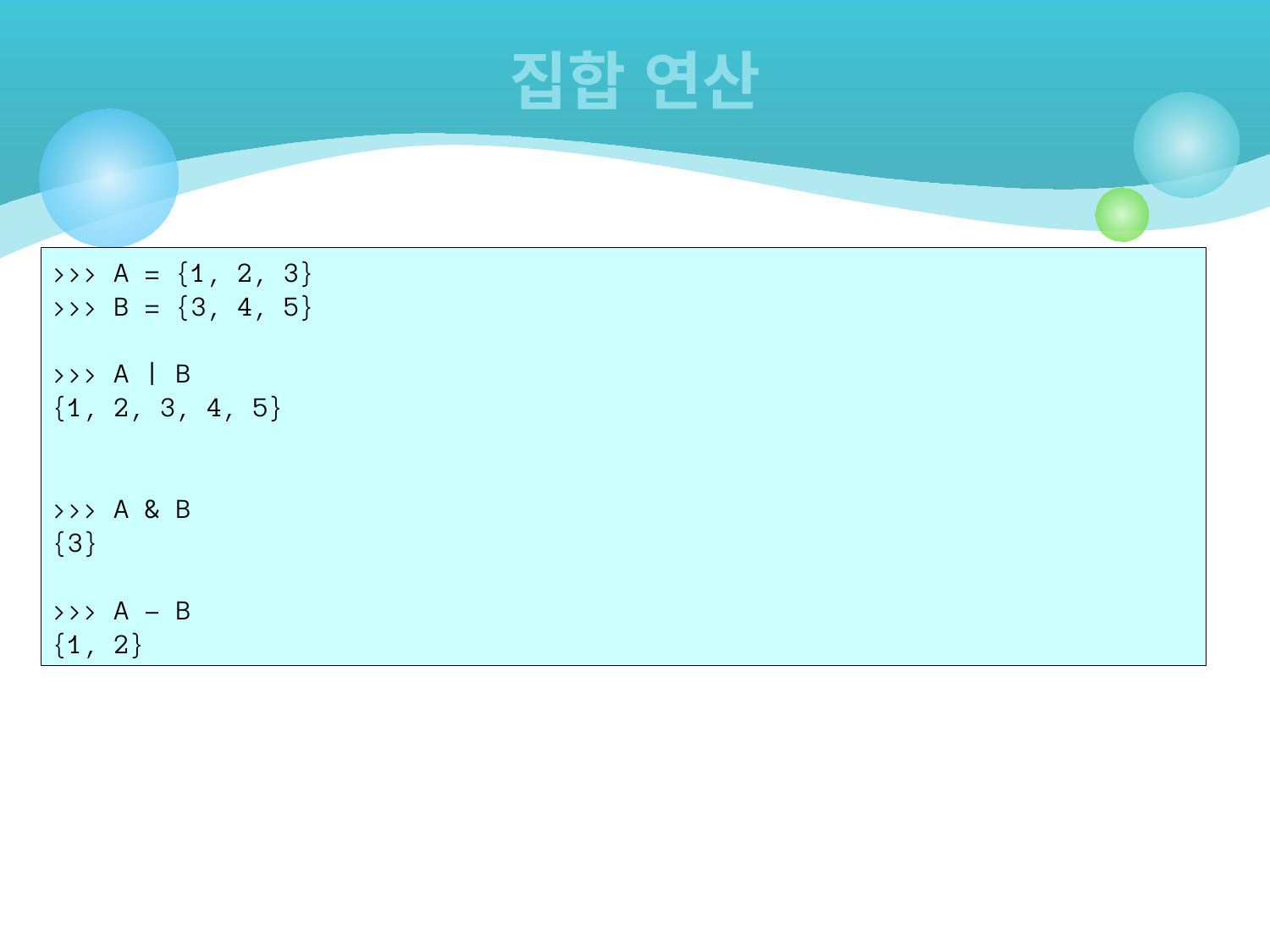

# 집합 연산
>>> A = {1, 2, 3}
>>> B = {3, 4, 5}

>>> A | B
{1, 2, 3, 4, 5}

>>> A & B
{3}

>>> A - B
{1, 2}